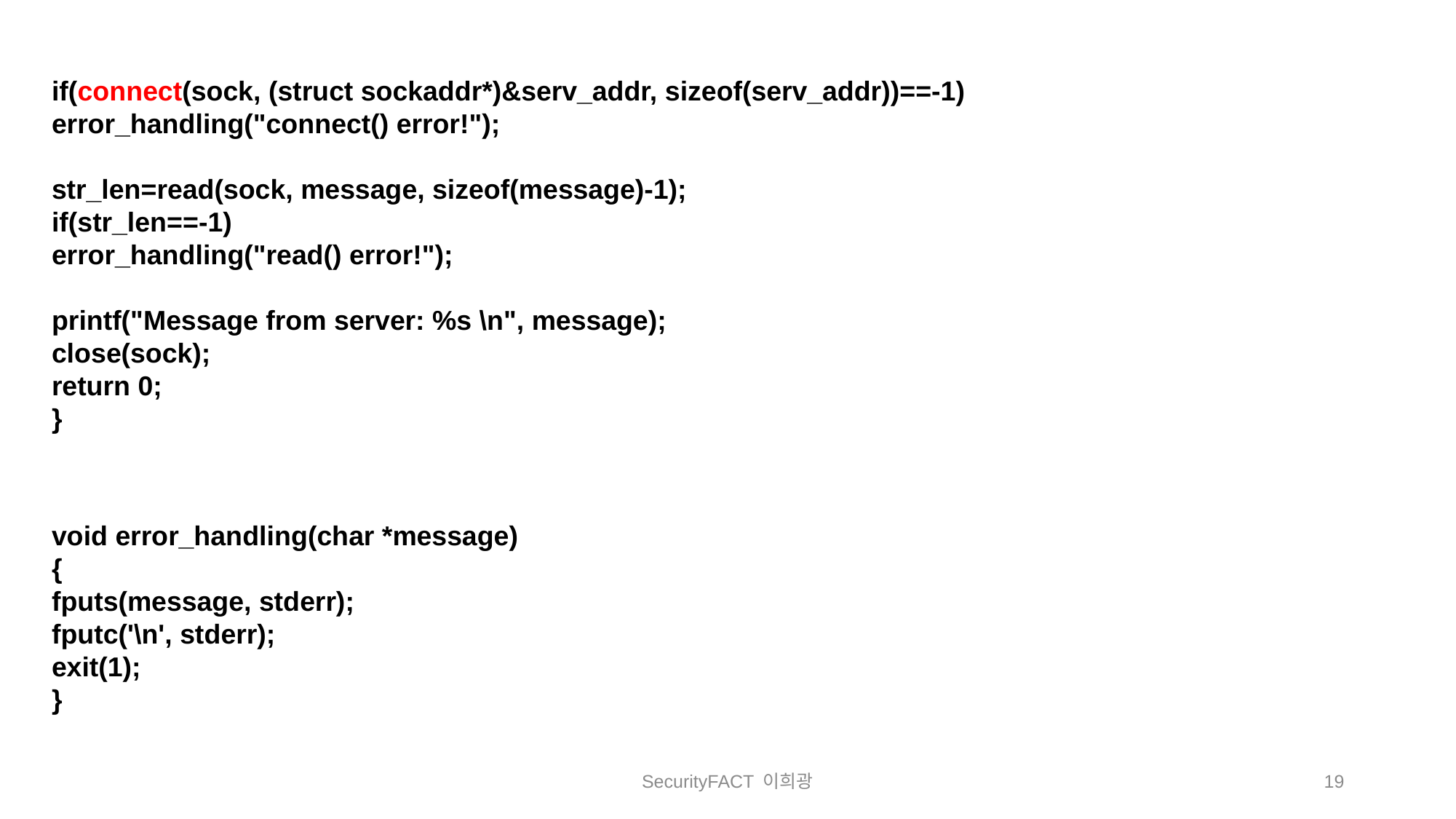

if(connect(sock, (struct sockaddr*)&serv_addr, sizeof(serv_addr))==-1)
error_handling("connect() error!");

str_len=read(sock, message, sizeof(message)-1);
if(str_len==-1)
error_handling("read() error!");

printf("Message from server: %s \n", message);
close(sock);
return 0;
}
void error_handling(char *message)
{
fputs(message, stderr);
fputc('\n', stderr);
exit(1);
}
SecurityFACT 이희광
19